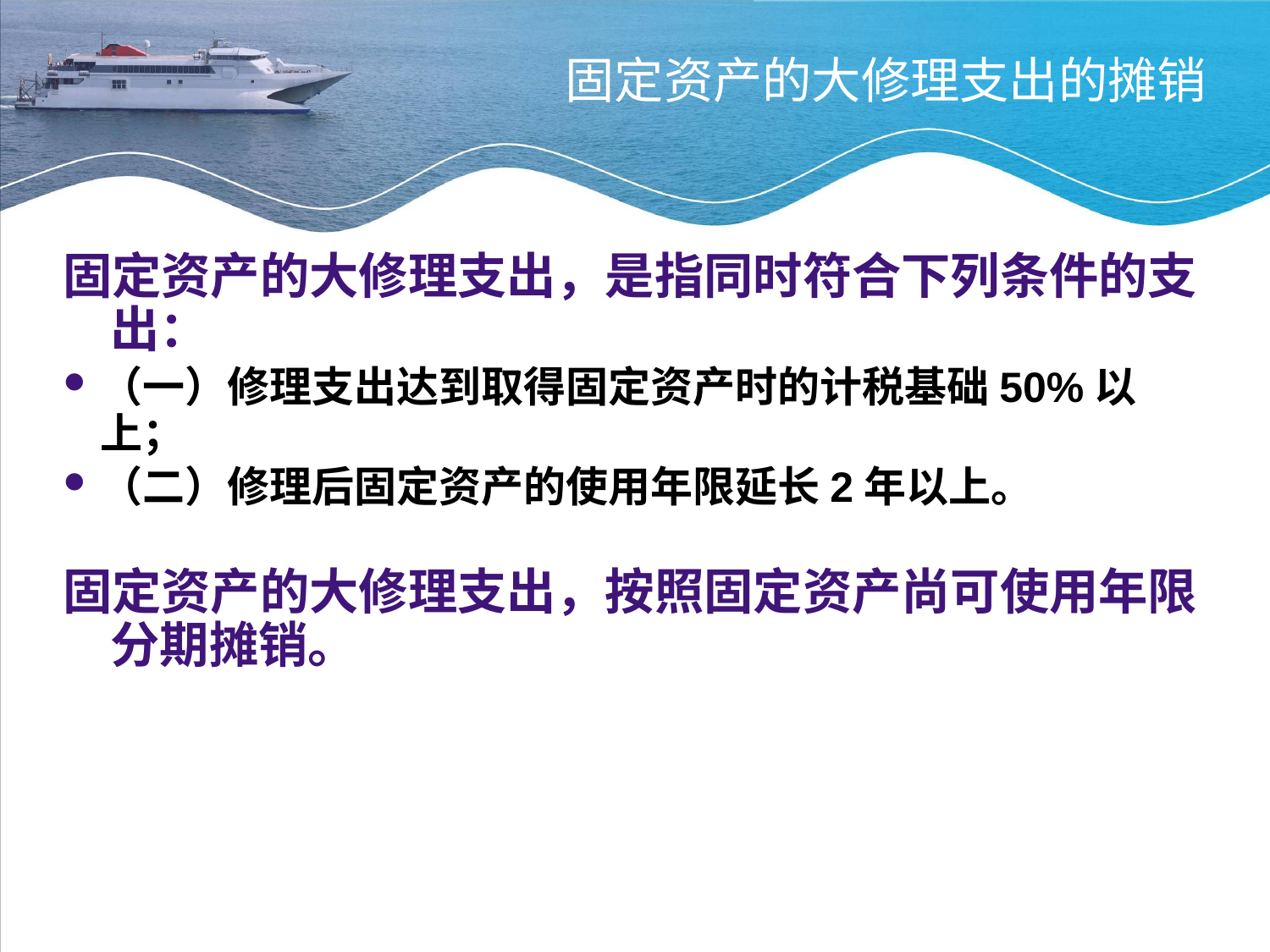

# 固定资产的大修理支出的摊销
固定资产的大修理支出，是指同时符合下列条件的支出：
（一）修理支出达到取得固定资产时的计税基础50%以上；
（二）修理后固定资产的使用年限延长2年以上。
固定资产的大修理支出，按照固定资产尚可使用年限分期摊销。